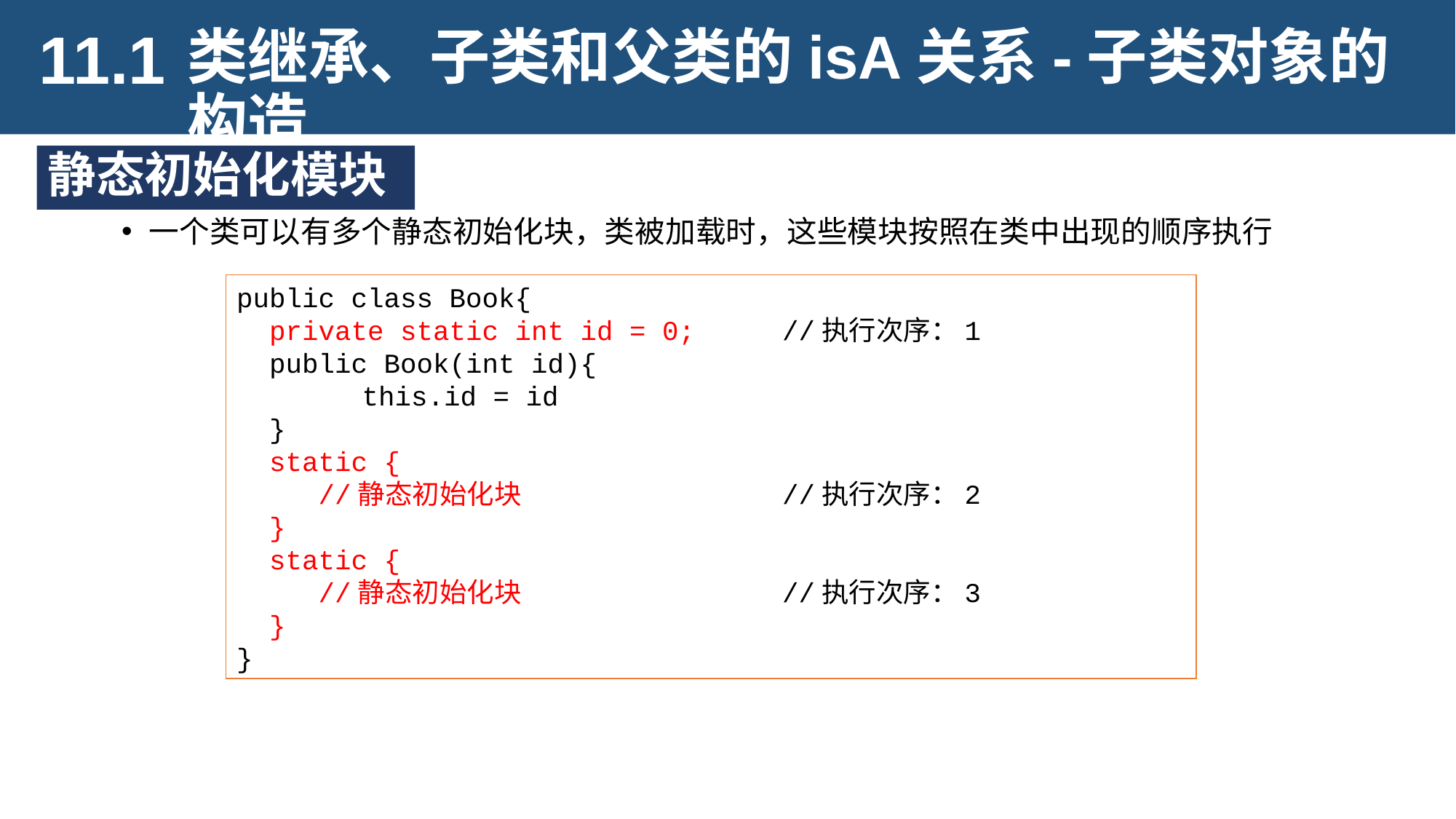

类继承、子类和父类的isA关系-子类对象的构造
11.1
静态初始化模块
一个类可以有多个静态初始化块，类被加载时，这些模块按照在类中出现的顺序执行

public class Book{
  private static int id = 0;	//执行次序：1
  public Book(int id){
	 this.id = id
  }
  static {
     //静态初始化块			//执行次序：2
  }
  static {
     //静态初始化块			//执行次序：3
  }
}